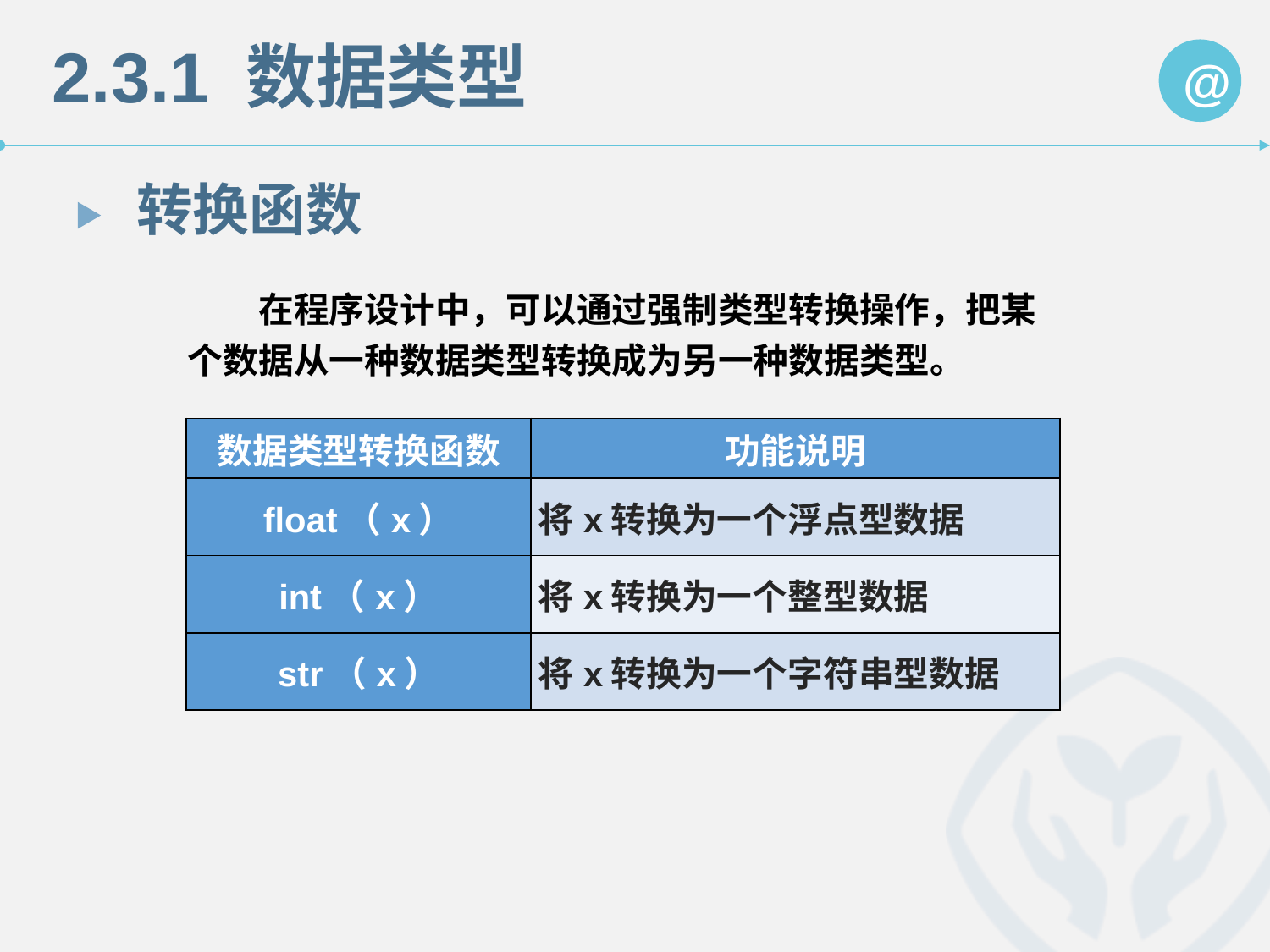

转换函数

　　在程序设计中，可以通过强制类型转换操作，把某个数据从一种数据类型转换成为另一种数据类型。
| 数据类型转换函数 | 功能说明 |
| --- | --- |
| float（x） | 将x转换为一个浮点型数据 |
| int（x） | 将x转换为一个整型数据 |
| str（x） | 将x转换为一个字符串型数据 |